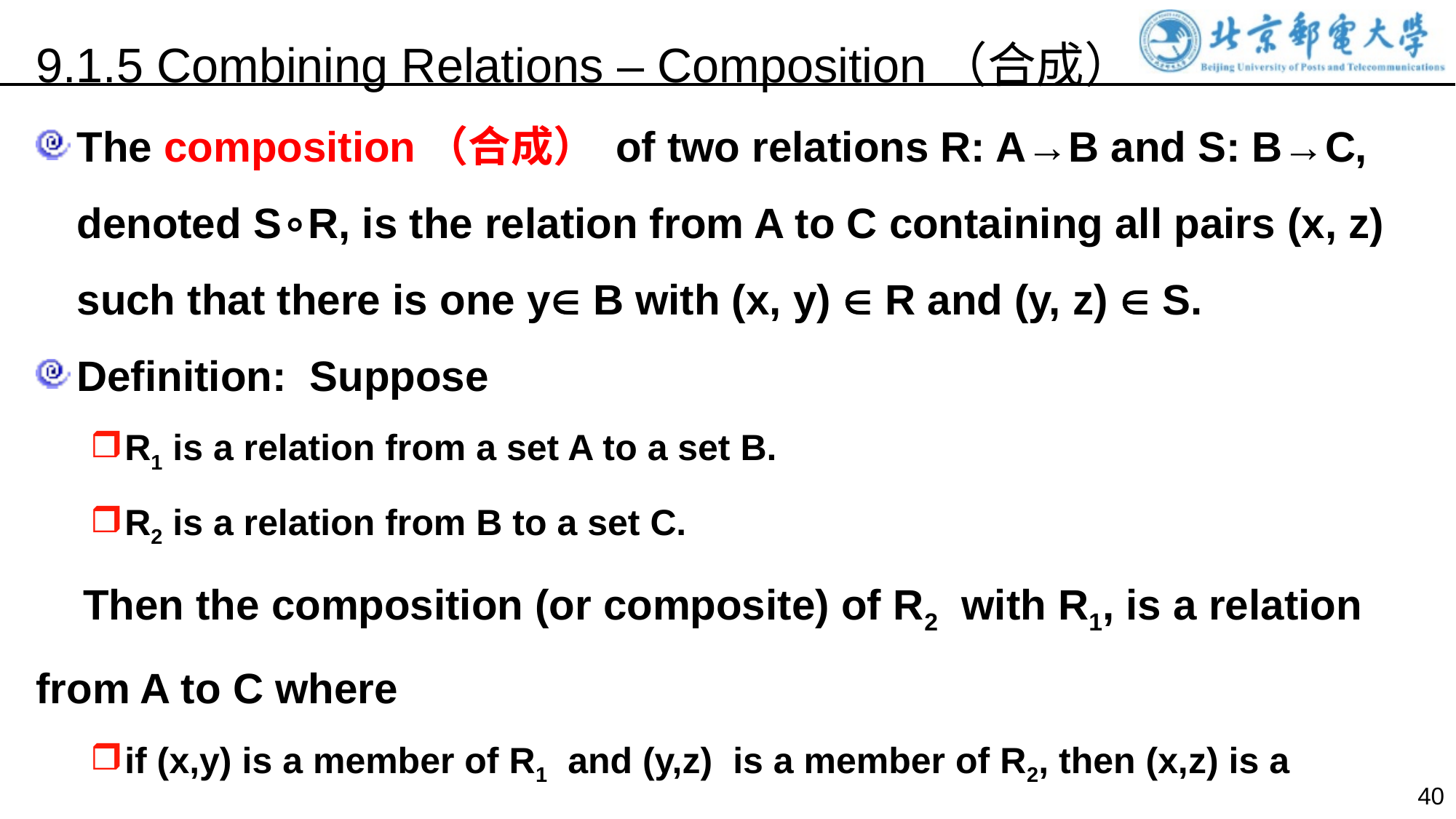

9.1.5 Combining Relations – Composition（合成）
The composition（合成） of two relations R: A→B and S: B→C, denoted S∘R, is the relation from A to C containing all pairs (x, z) such that there is one y∈ B with (x, y) ∈ R and (y, z) ∈ S.
Definition:  Suppose
R1 is a relation from a set A to a set B.
R2 is a relation from B to a set C.
    Then the composition (or composite) of R2  with R1, is a relation from A to C where
if (x,y) is a member of R1  and (y,z)  is a member of R2, then (x,z) is a member of R2∘ R1.